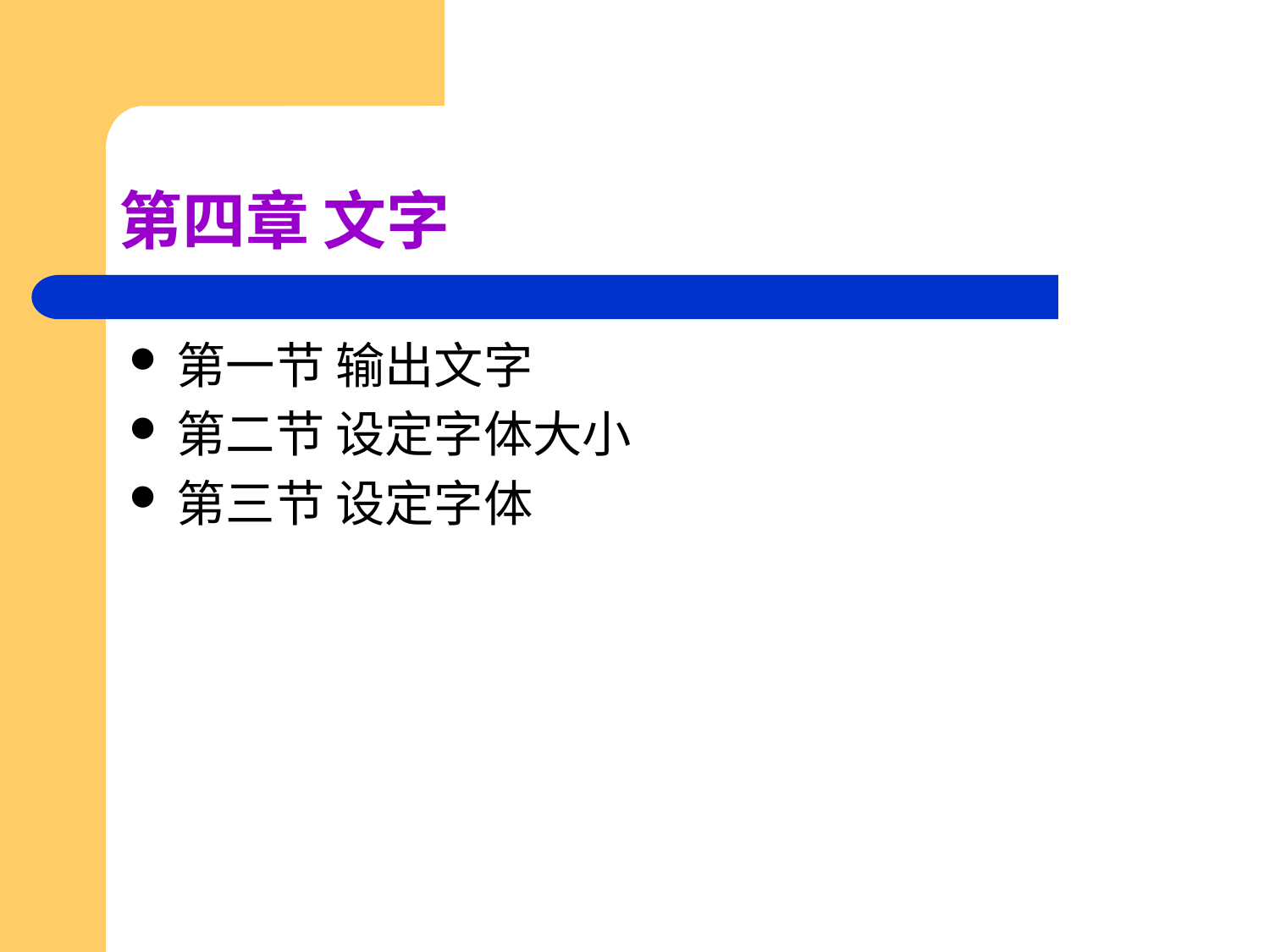

# 第四章 文字
第一节 输出文字
第二节 设定字体大小
第三节 设定字体